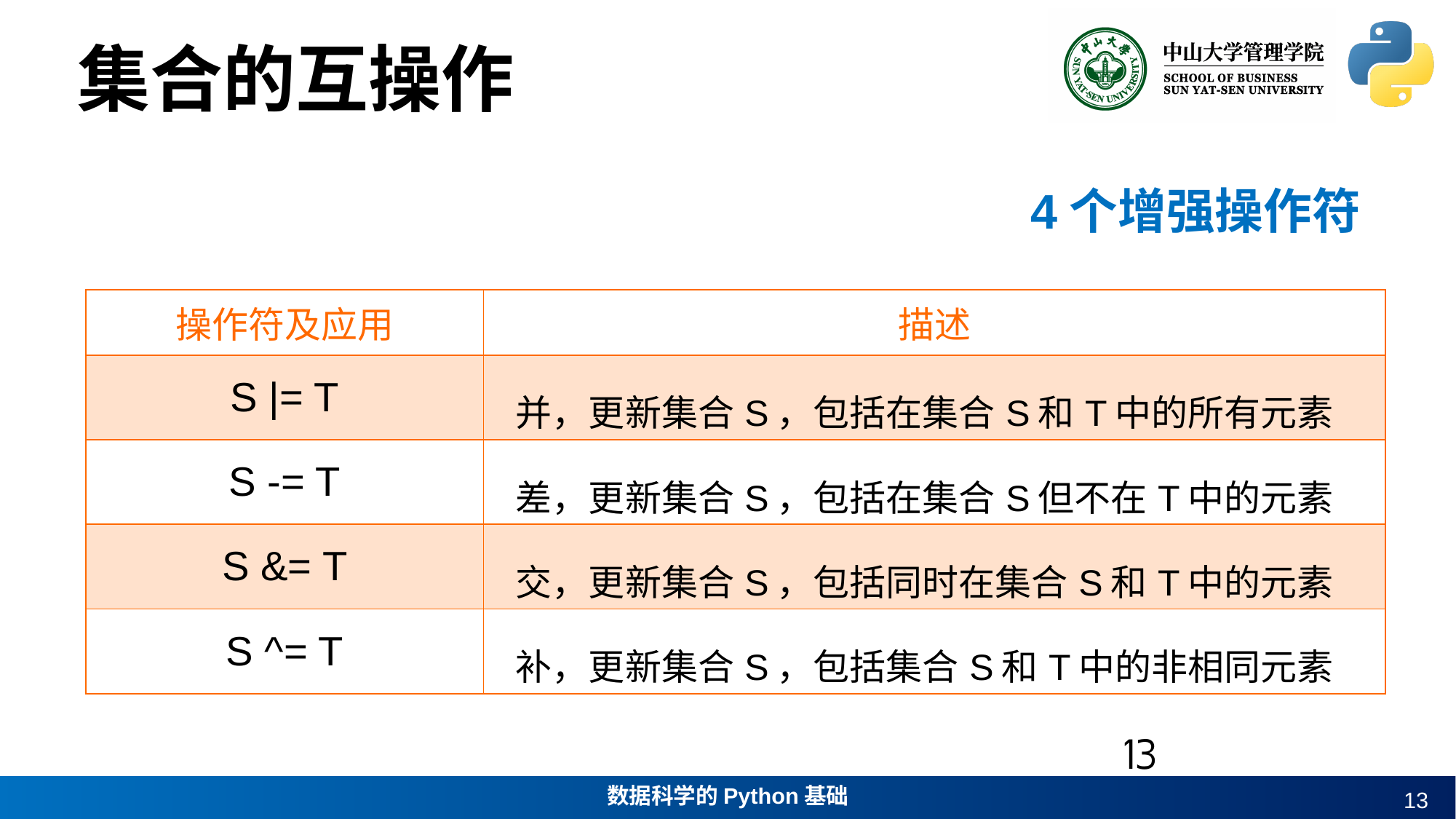

集合的互操作
4个增强操作符
| 操作符及应用 | 描述 |
| --- | --- |
| S |= T | 并，更新集合S，包括在集合S和T中的所有元素 |
| S -= T | 差，更新集合S，包括在集合S但不在T中的元素 |
| S &= T | 交，更新集合S，包括同时在集合S和T中的元素 |
| S ^= T | 补，更新集合S，包括集合S和T中的非相同元素 |
13